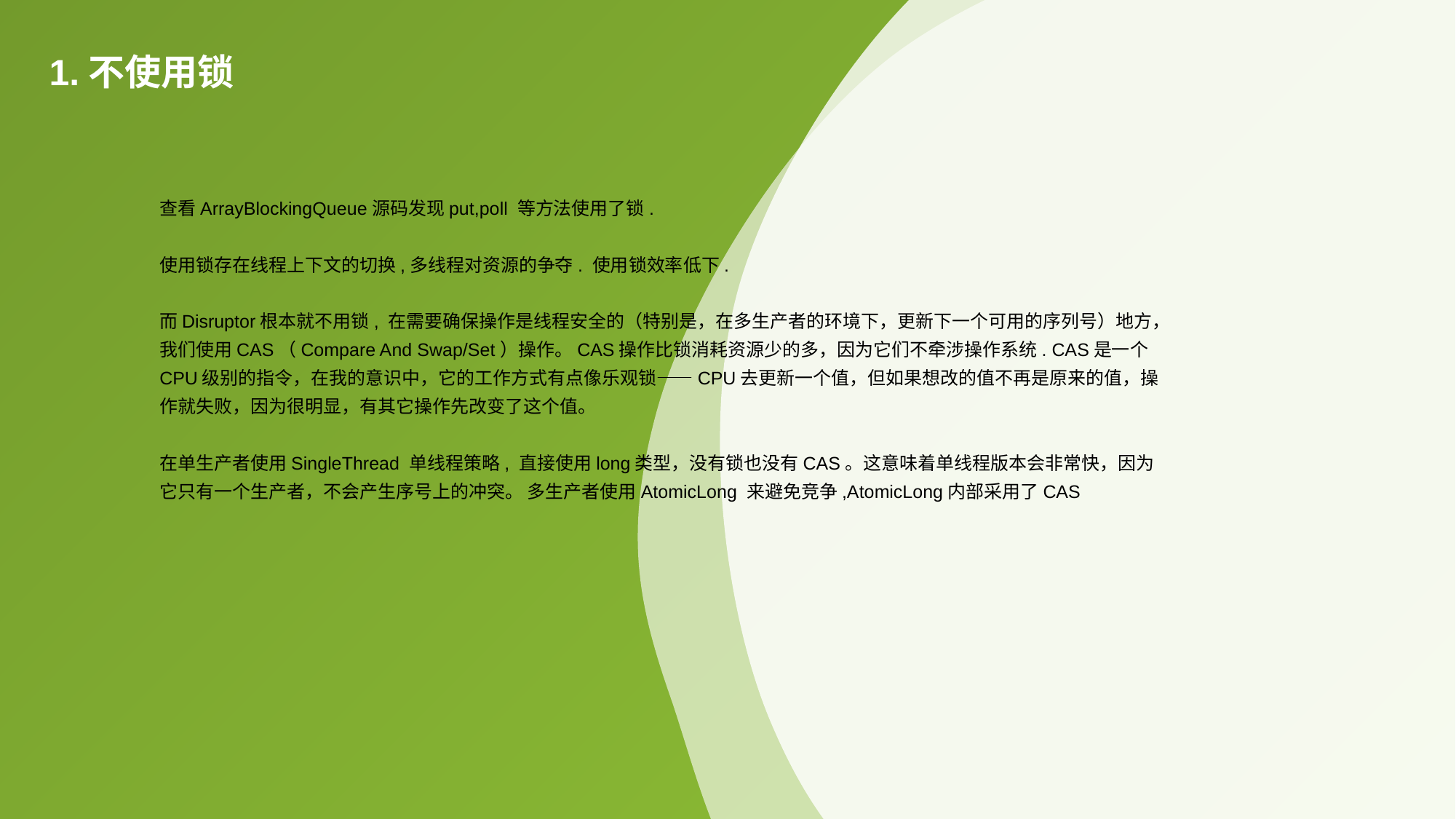

1.不使用锁
查看ArrayBlockingQueue源码发现put,poll 等方法使用了锁.

使用锁存在线程上下文的切换,多线程对资源的争夺. 使用锁效率低下.

而Disruptor根本就不用锁, 在需要确保操作是线程安全的（特别是，在多生产者的环境下，更新下一个可用的序列号）地方，我们使用CAS（Compare And Swap/Set）操作。CAS操作比锁消耗资源少的多，因为它们不牵涉操作系统. CAS是一个CPU级别的指令，在我的意识中，它的工作方式有点像乐观锁——CPU去更新一个值，但如果想改的值不再是原来的值，操作就失败，因为很明显，有其它操作先改变了这个值。

在单生产者使用SingleThread 单线程策略, 直接使用long类型，没有锁也没有CAS。这意味着单线程版本会非常快，因为它只有一个生产者，不会产生序号上的冲突。 多生产者使用AtomicLong 来避免竞争,AtomicLong内部采用了CAS